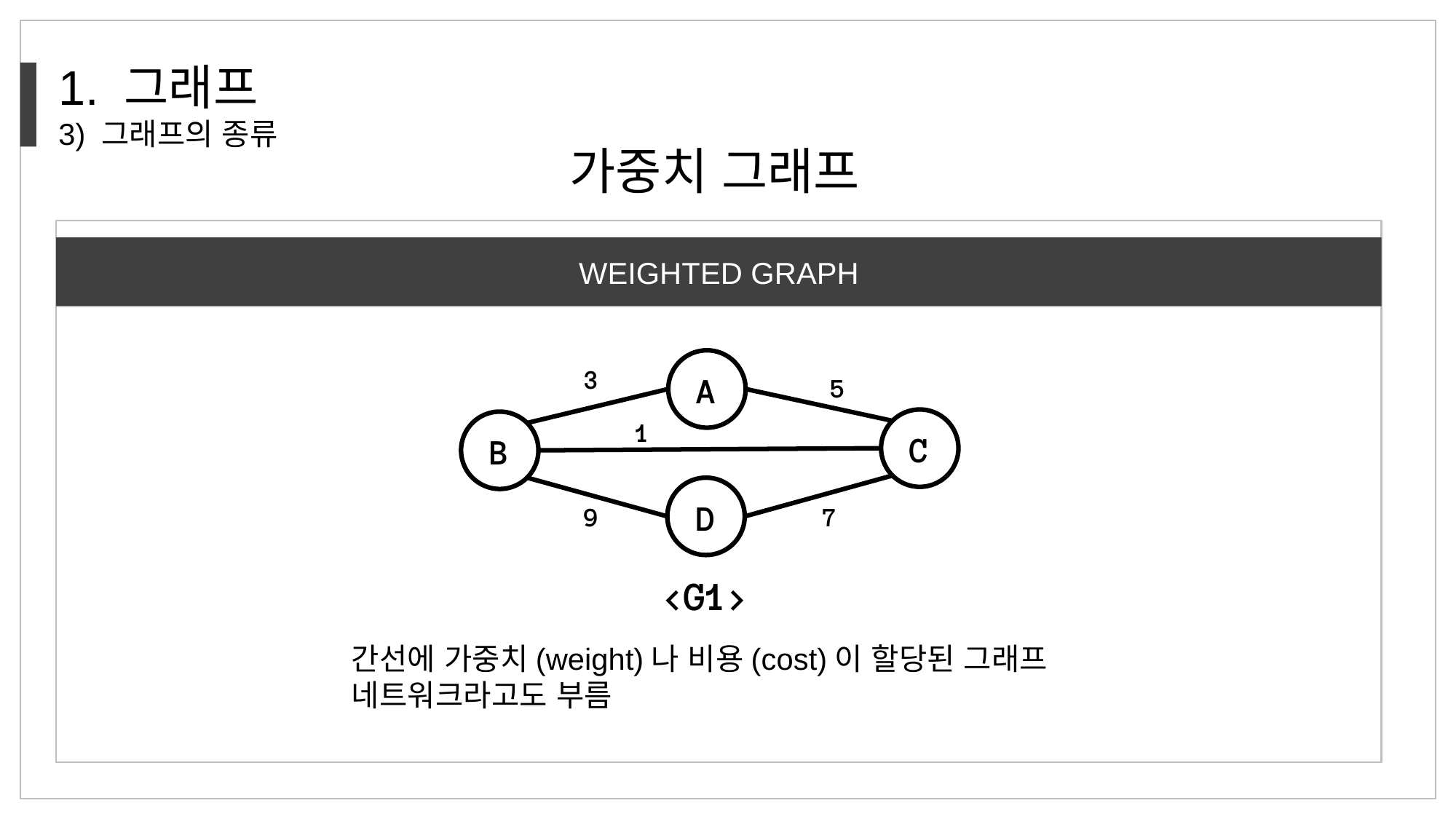

1. 그래프
3) 그래프의 종류

가중치 그래프

WEIGHTED GRAPH
A
C
B
D
3
5
1
9
7
<G1>
간선에 가중치(weight)나 비용(cost)이 할당된 그래프
네트워크라고도 부름